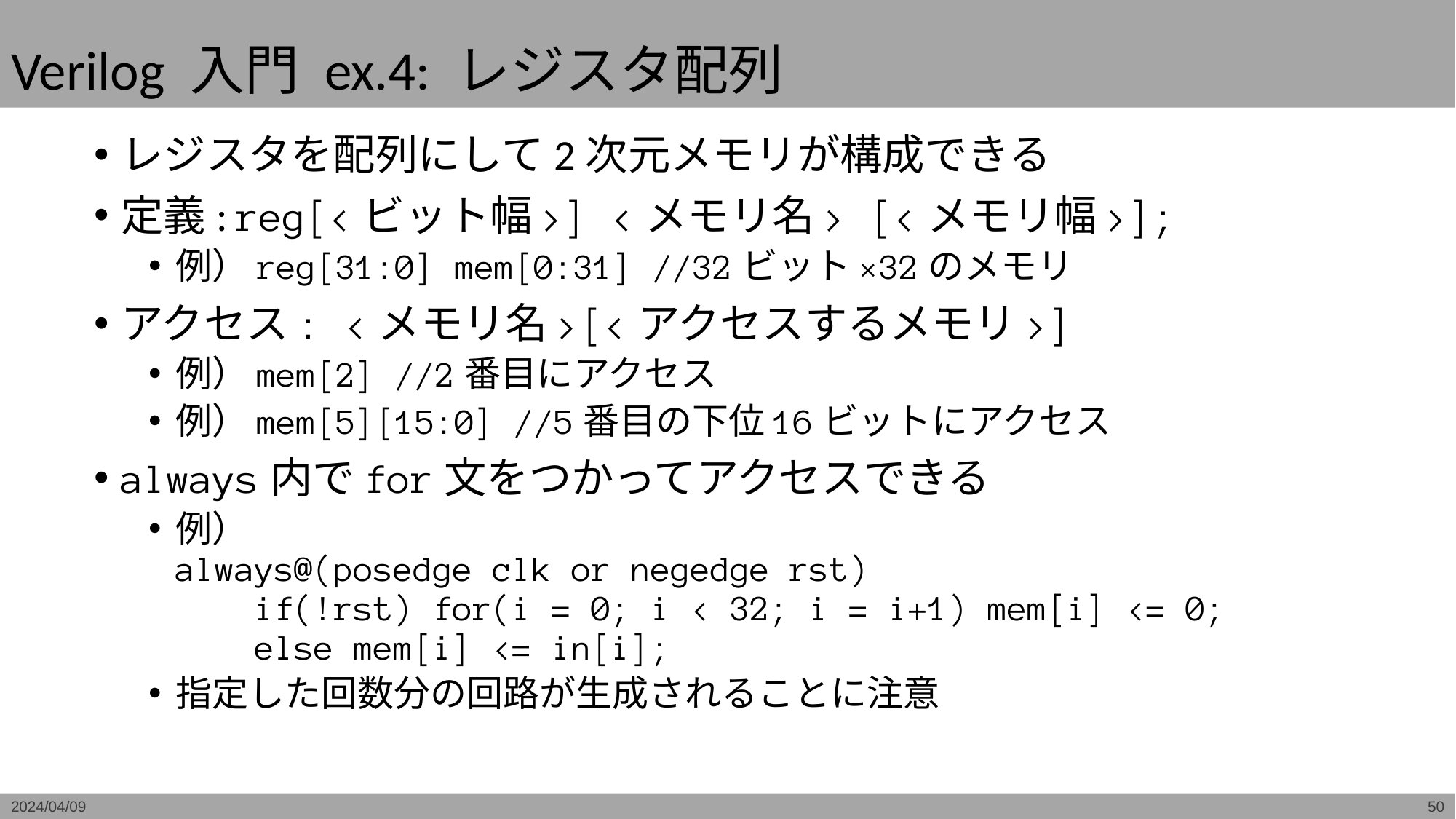

# Verilog 入門 ex.4: レジスタ配列
レジスタを配列にして2次元メモリが構成できる
定義: reg[<ビット幅>] <メモリ名> [<メモリ幅>];
例）reg[31:0] mem[0:31] //32ビット×32のメモリ
アクセス: <メモリ名>[<アクセスするメモリ>]
例）mem[2] //2番目にアクセス
例）mem[5][15:0] //5番目の下位16ビットにアクセス
always内でfor文をつかってアクセスできる
例）
always@(posedge clk or negedge rst)
    if(!rst) for(i = 0; i < 32; i = i+1) mem[i] <= 0;
    else mem[i] <= in[i];
指定した回数分の回路が生成されることに注意
2024/04/09
50